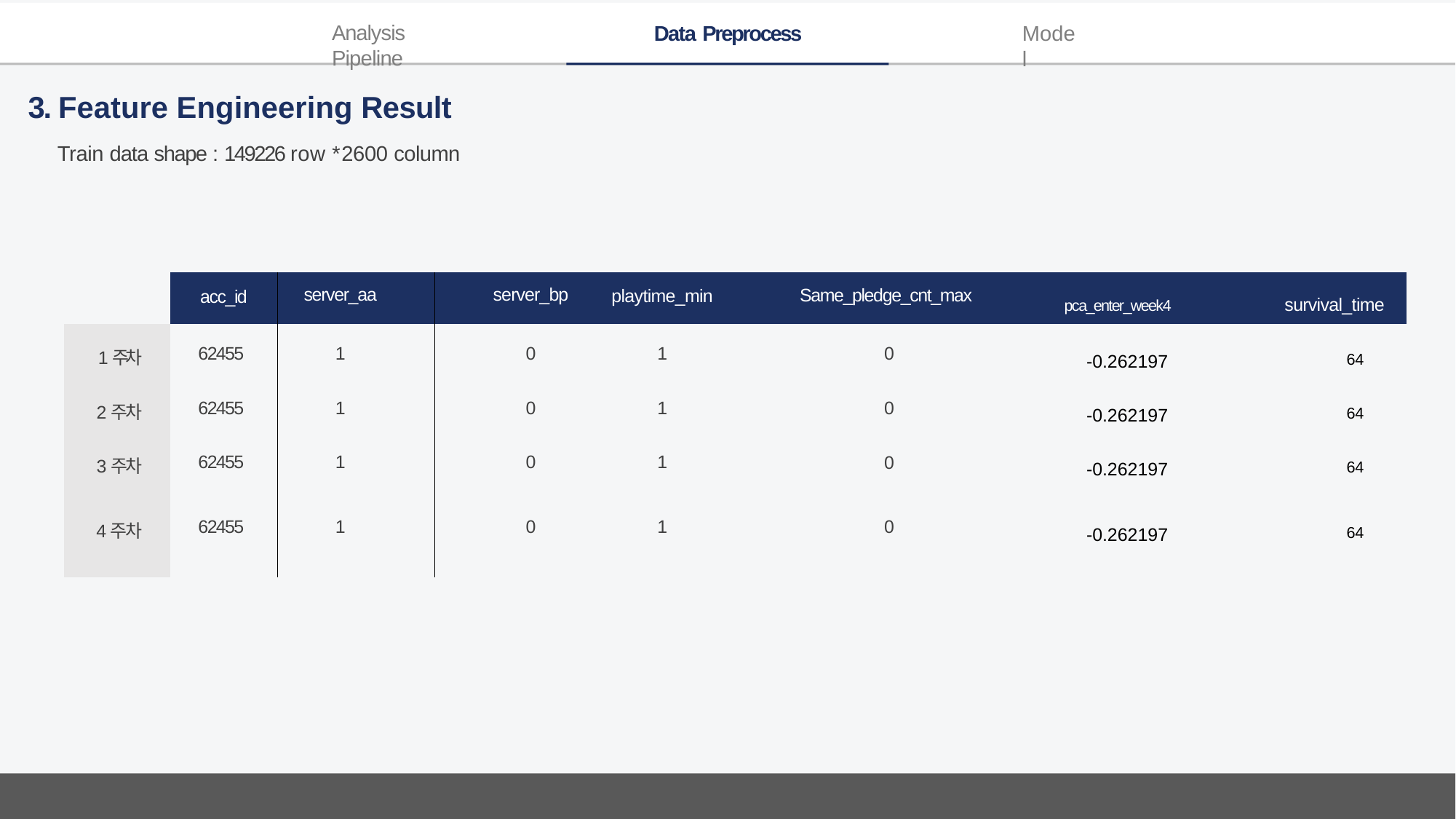

Analysis Pipeline
Data Preprocess
Model

3. Feature Engineering Result
Train data shape : 149226 row * 2600 column
|  | acc\_id | server\_aa | server\_bp | playtime\_min | Same\_pledge\_cnt\_max | pca\_enter\_week4 survival\_time |
| --- | --- | --- | --- | --- | --- | --- |
| 1주차 | 62455 | 1 | 0 | 1 | 0 | -0.262197 64 |
| 2주차 | 62455 | 1 | 0 | 1 | 0 | -0.262197 64 |
| 3주차 | 62455 | 1 | 0 | 1 | 0 | -0.262197 64 |
| 4주차 | 62455 | 1 | 0 | 1 | 0 | -0.262197 64 |